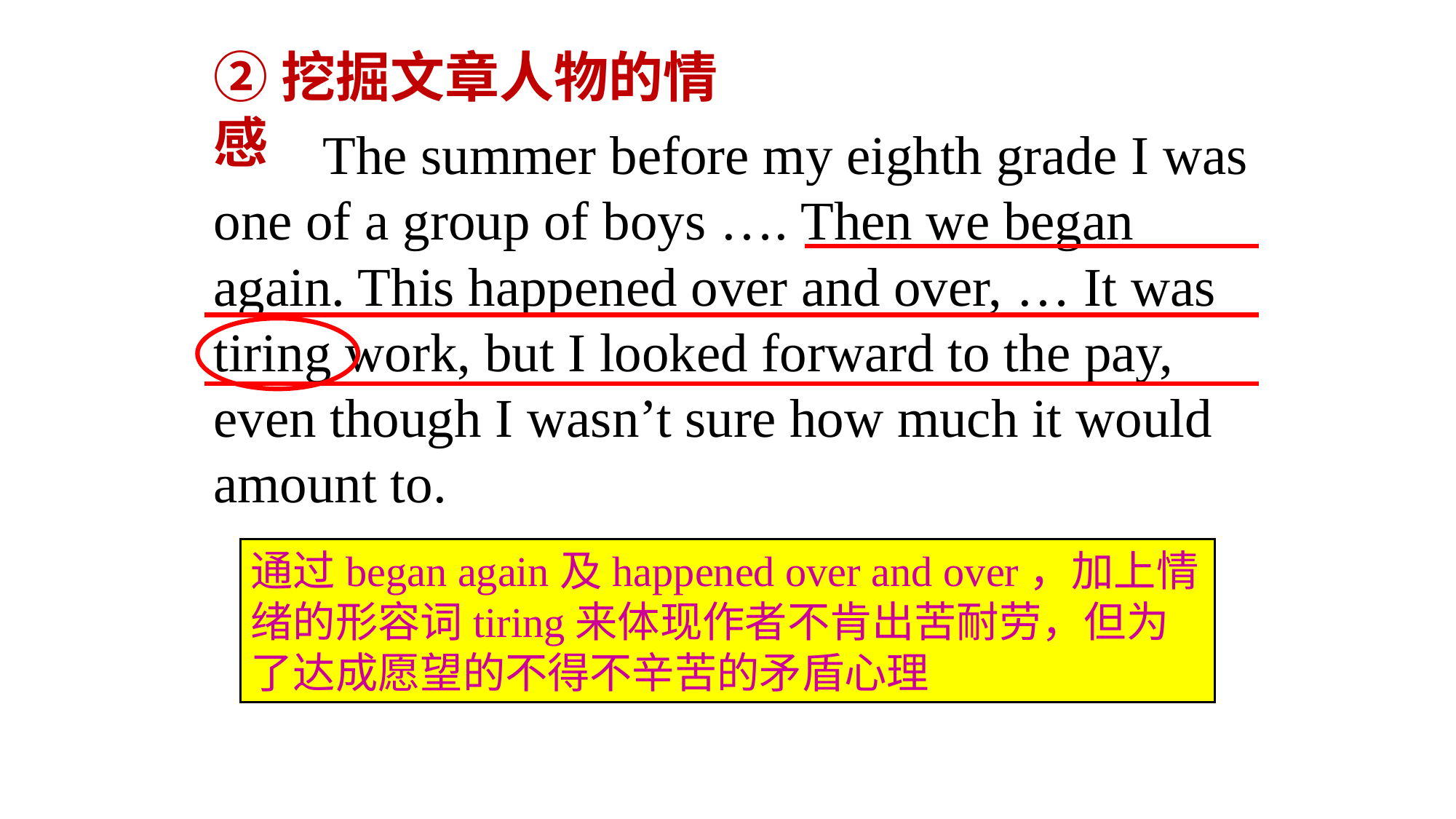

②挖掘文章人物的情感
        The summer before my eighth grade I was one of a group of boys …. Then we began again. This happened over and over, … It was tiring work, but I looked forward to the pay, even though I wasn’t sure how much it would amount to.

通过began again及happened over and over，加上情绪的形容词tiring来体现作者不肯出苦耐劳，但为了达成愿望的不得不辛苦的矛盾心理